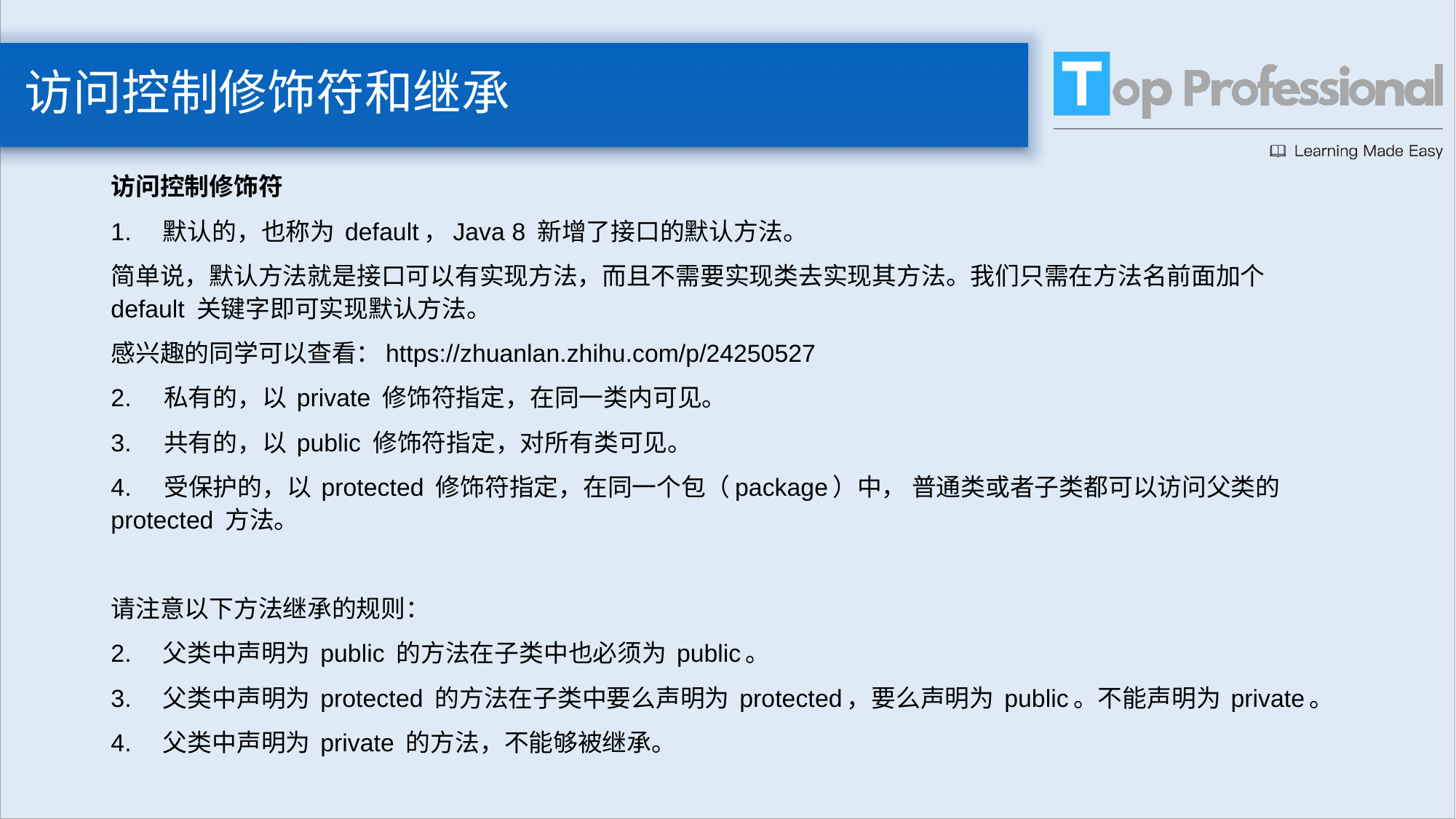

# 访问控制修饰符和继承
访问控制修饰符
默认的，也称为 default，Java 8 新增了接口的默认方法。
简单说，默认方法就是接口可以有实现方法，而且不需要实现类去实现其方法。我们只需在方法名前面加个 default 关键字即可实现默认方法。
感兴趣的同学可以查看：https://zhuanlan.zhihu.com/p/24250527
2.    私有的，以 private 修饰符指定，在同一类内可见。
3.    共有的，以 public 修饰符指定，对所有类可见。
4.    受保护的，以 protected 修饰符指定，在同一个包（package）中， 普通类或者子类都可以访问父类的 protected 方法。

请注意以下方法继承的规则：
父类中声明为 public 的方法在子类中也必须为 public。
父类中声明为 protected 的方法在子类中要么声明为 protected，要么声明为 public。不能声明为 private。
父类中声明为 private 的方法，不能够被继承。